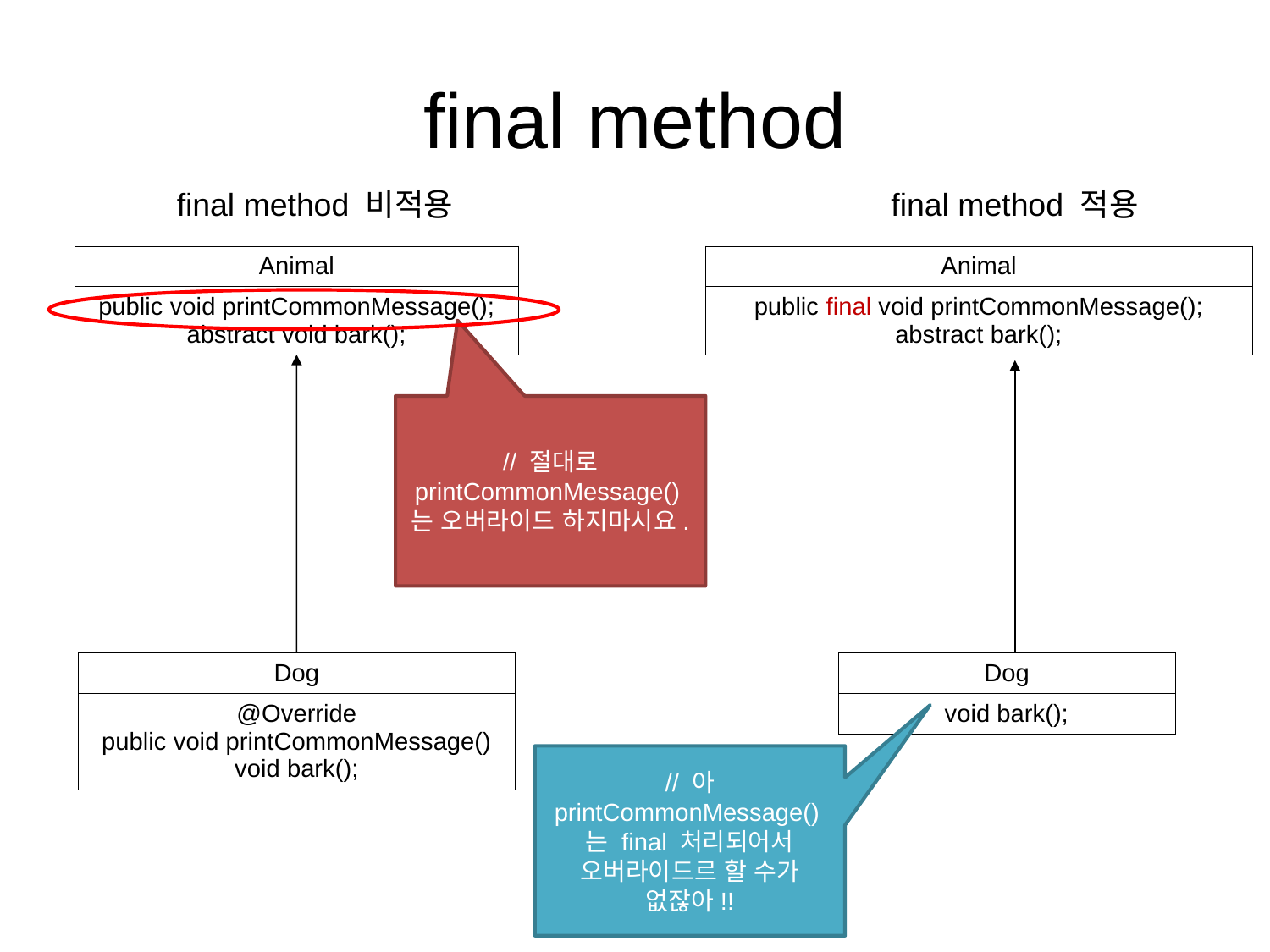

# final method
final method 비적용
final method 적용
| Animal |
| --- |
| public void printCommonMessage(); abstract void bark(); |
| Animal |
| --- |
| public final void printCommonMessage(); abstract bark(); |

// 절대로 printCommonMessage()는 오버라이드 하지마시요.
| Dog |
| --- |
| @Override public void printCommonMessage() void bark(); |
| Dog |
| --- |
| void bark(); |
// 아 printCommonMessage()는 final 처리되어서 오버라이드르 할 수가 없잖아!!